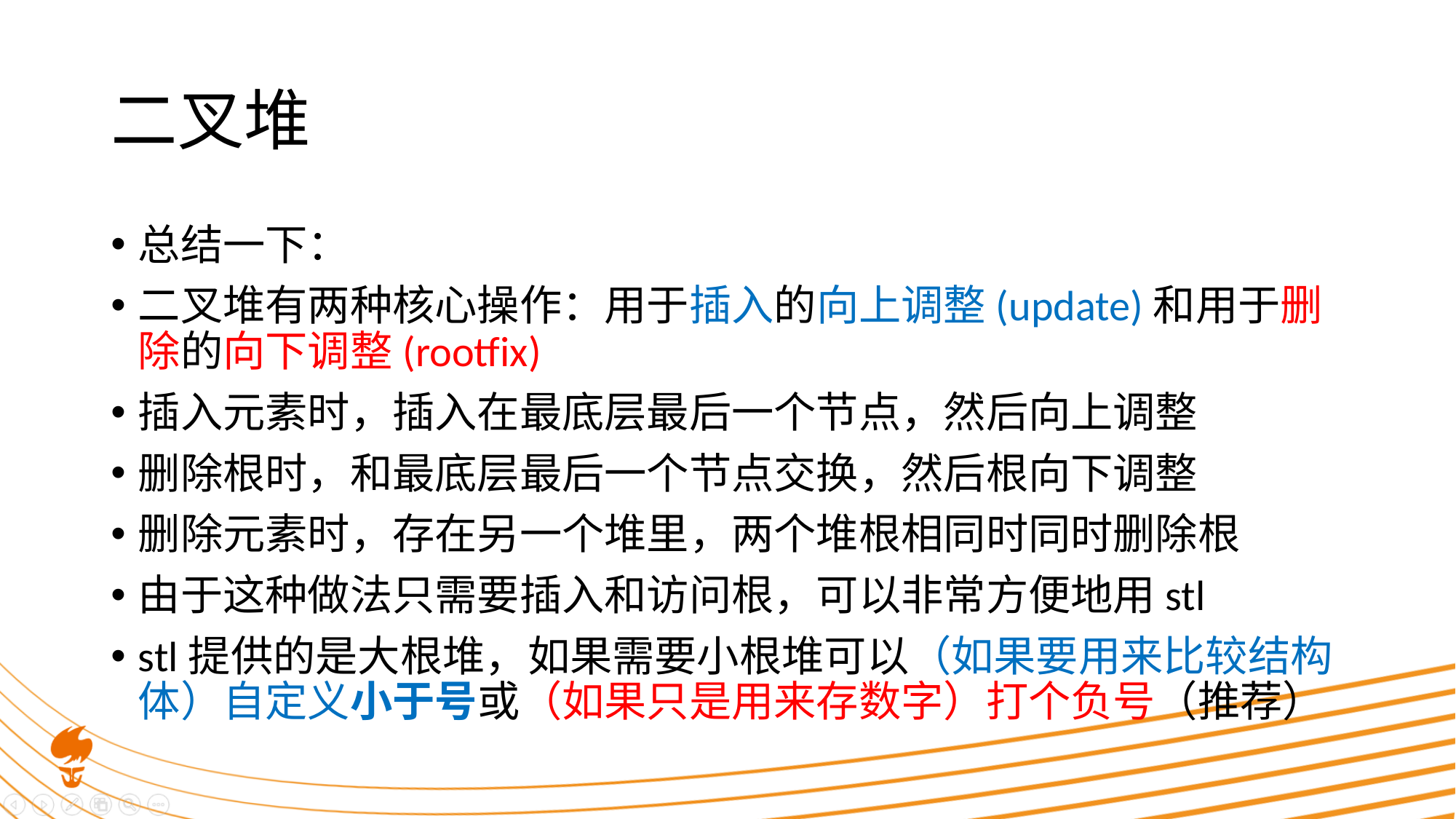

# 二叉堆
总结一下：
二叉堆有两种核心操作：用于插入的向上调整(update)和用于删除的向下调整(rootfix)
插入元素时，插入在最底层最后一个节点，然后向上调整
删除根时，和最底层最后一个节点交换，然后根向下调整
删除元素时，存在另一个堆里，两个堆根相同时同时删除根
由于这种做法只需要插入和访问根，可以非常方便地用stl
stl提供的是大根堆，如果需要小根堆可以（如果要用来比较结构体）自定义小于号或（如果只是用来存数字）打个负号（推荐）